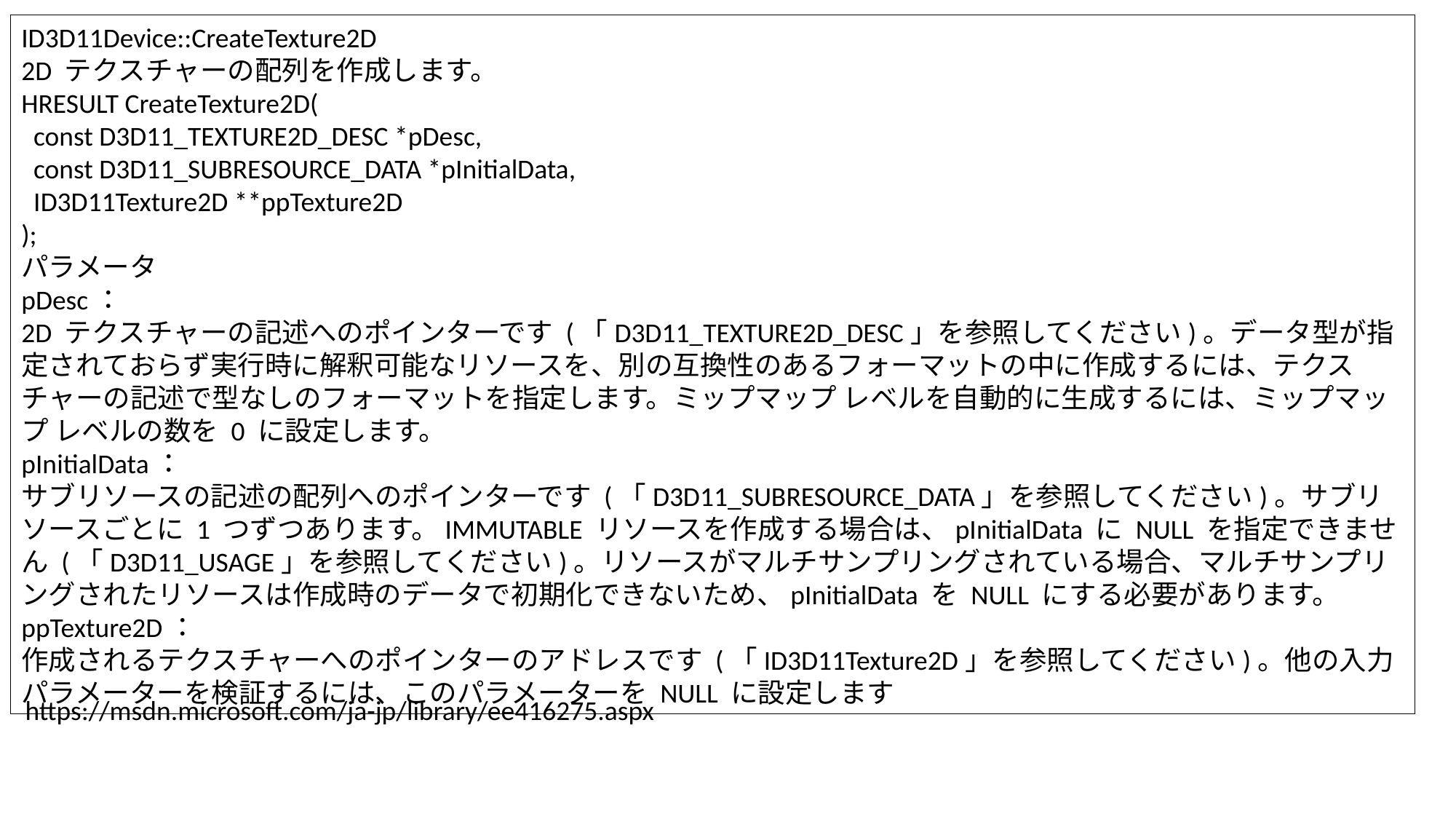

ID3D11Device::CreateTexture2D
2D テクスチャーの配列を作成します。
HRESULT CreateTexture2D(
  const D3D11_TEXTURE2D_DESC *pDesc,
  const D3D11_SUBRESOURCE_DATA *pInitialData,
  ID3D11Texture2D **ppTexture2D
);
パラメータ
pDesc：
2D テクスチャーの記述へのポインターです (「D3D11_TEXTURE2D_DESC」を参照してください)。データ型が指定されておらず実行時に解釈可能なリソースを、別の互換性のあるフォーマットの中に作成するには、テクスチャーの記述で型なしのフォーマットを指定します。ミップマップ レベルを自動的に生成するには、ミップマップ レベルの数を 0 に設定します。
pInitialData：
サブリソースの記述の配列へのポインターです (「D3D11_SUBRESOURCE_DATA」を参照してください)。サブリソースごとに 1 つずつあります。IMMUTABLE リソースを作成する場合は、pInitialData に NULL を指定できません (「D3D11_USAGE」を参照してください)。リソースがマルチサンプリングされている場合、マルチサンプリングされたリソースは作成時のデータで初期化できないため、pInitialData を NULL にする必要があります。
ppTexture2D：
作成されるテクスチャーへのポインターのアドレスです (「ID3D11Texture2D」を参照してください)。他の入力パラメーターを検証するには、このパラメーターを NULL に設定します
https://msdn.microsoft.com/ja-jp/library/ee416275.aspx